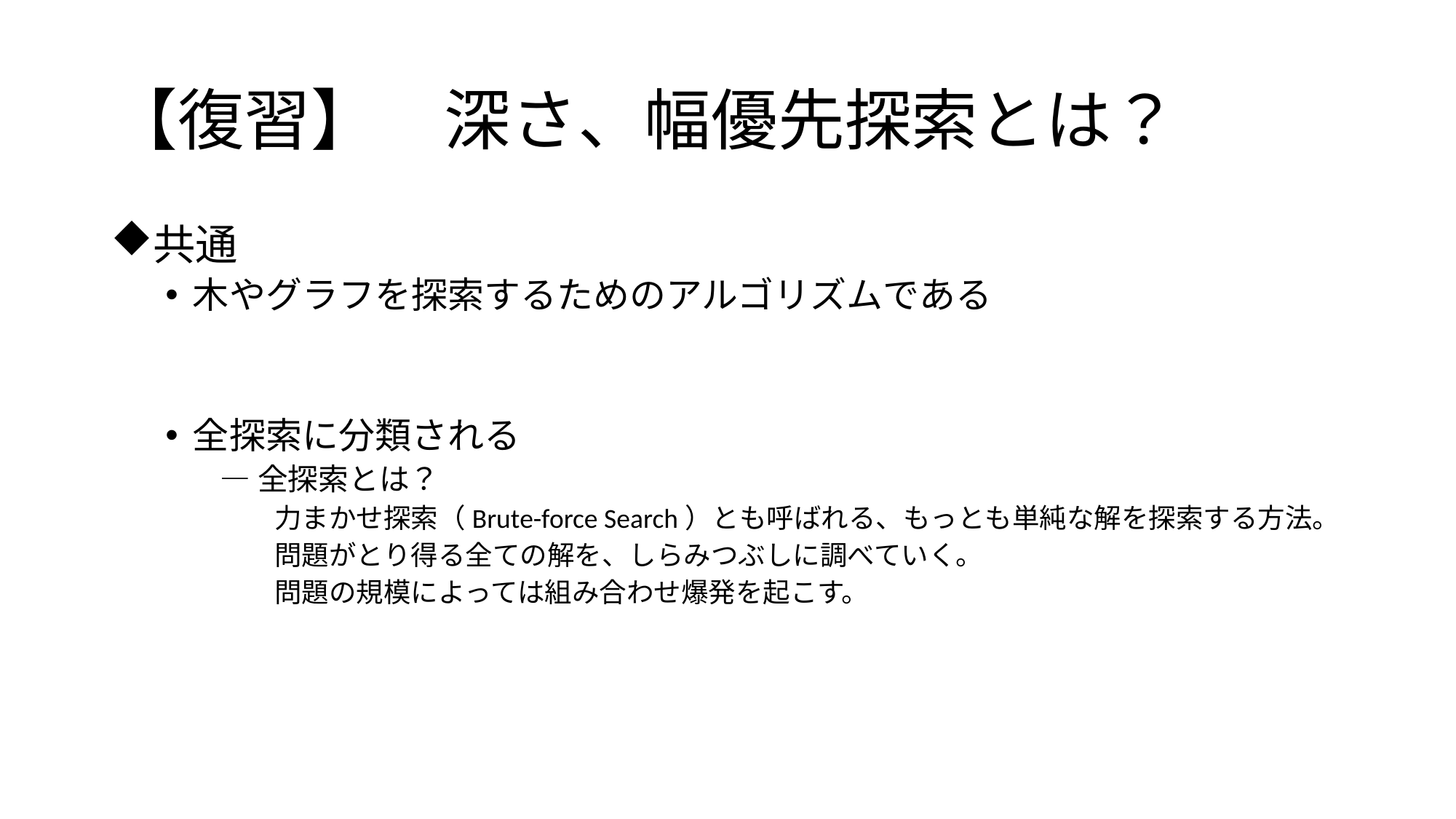

# 【復習】　深さ、幅優先探索とは？
共通
木やグラフを探索するためのアルゴリズムである

全探索に分類される
―全探索とは？
力まかせ探索（Brute-force Search）とも呼ばれる、もっとも単純な解を探索する方法。
問題がとり得る全ての解を、しらみつぶしに調べていく。
問題の規模によっては組み合わせ爆発を起こす。